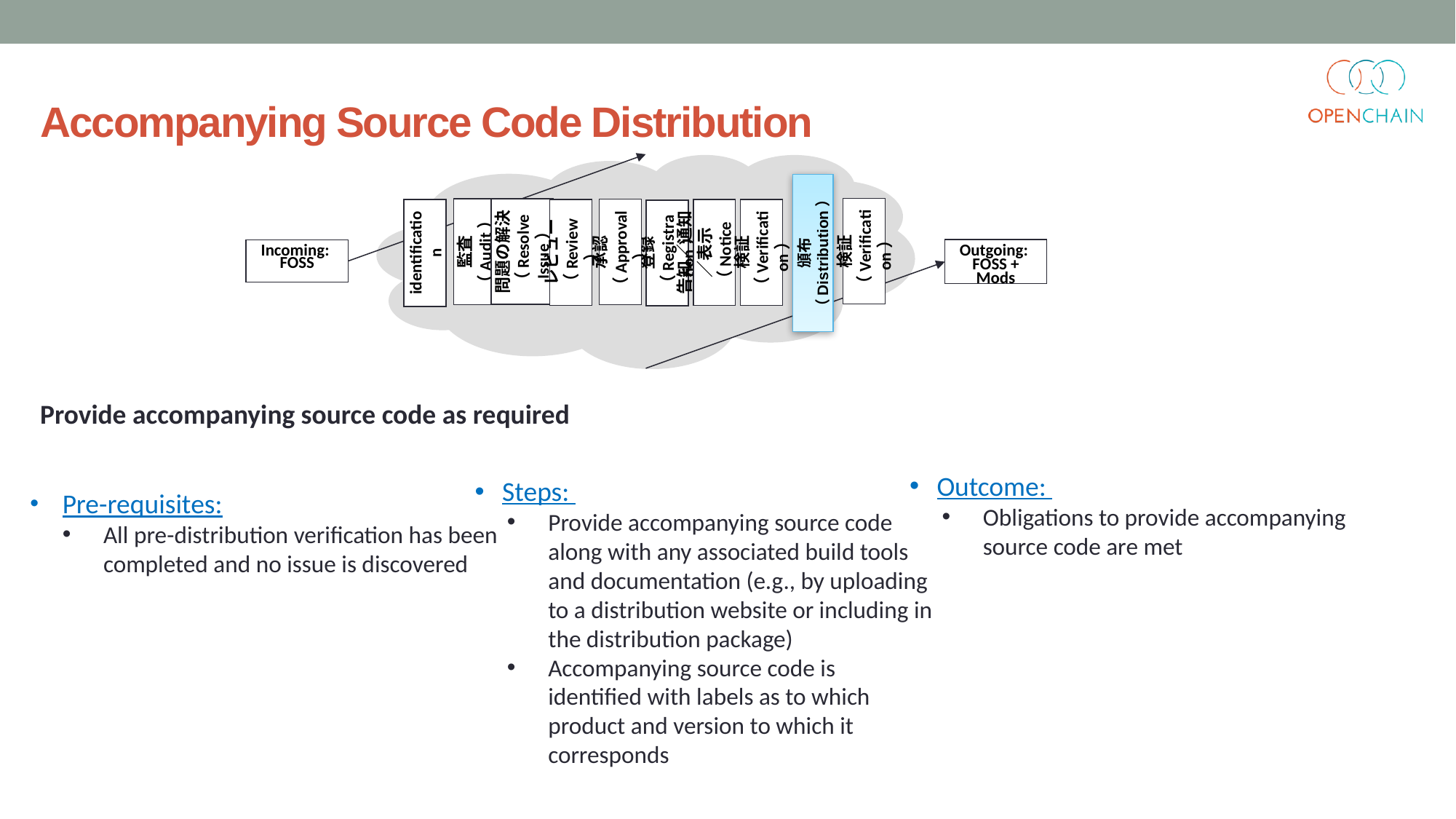

Accompanying Source Code Distribution

頒布（Distribution）
検証（Verification）
問題の解決（Resolve Issue）
監査（Audit）
承認（Approval）
identification
レビュー（Review）
告知／通知／表示（Notice）
検証（Verification）
登録（Registration）
Incoming:
FOSS
Outgoing:
FOSS + Mods
Provide accompanying source code as required
Pre-requisites:
All pre-distribution verification has been completed and no issue is discovered

Outcome:
Obligations to provide accompanying source code are met

Steps:
Provide accompanying source code along with any associated build tools and documentation (e.g., by uploading to a distribution website or including in the distribution package)
Accompanying source code is identified with labels as to which product and version to which it corresponds